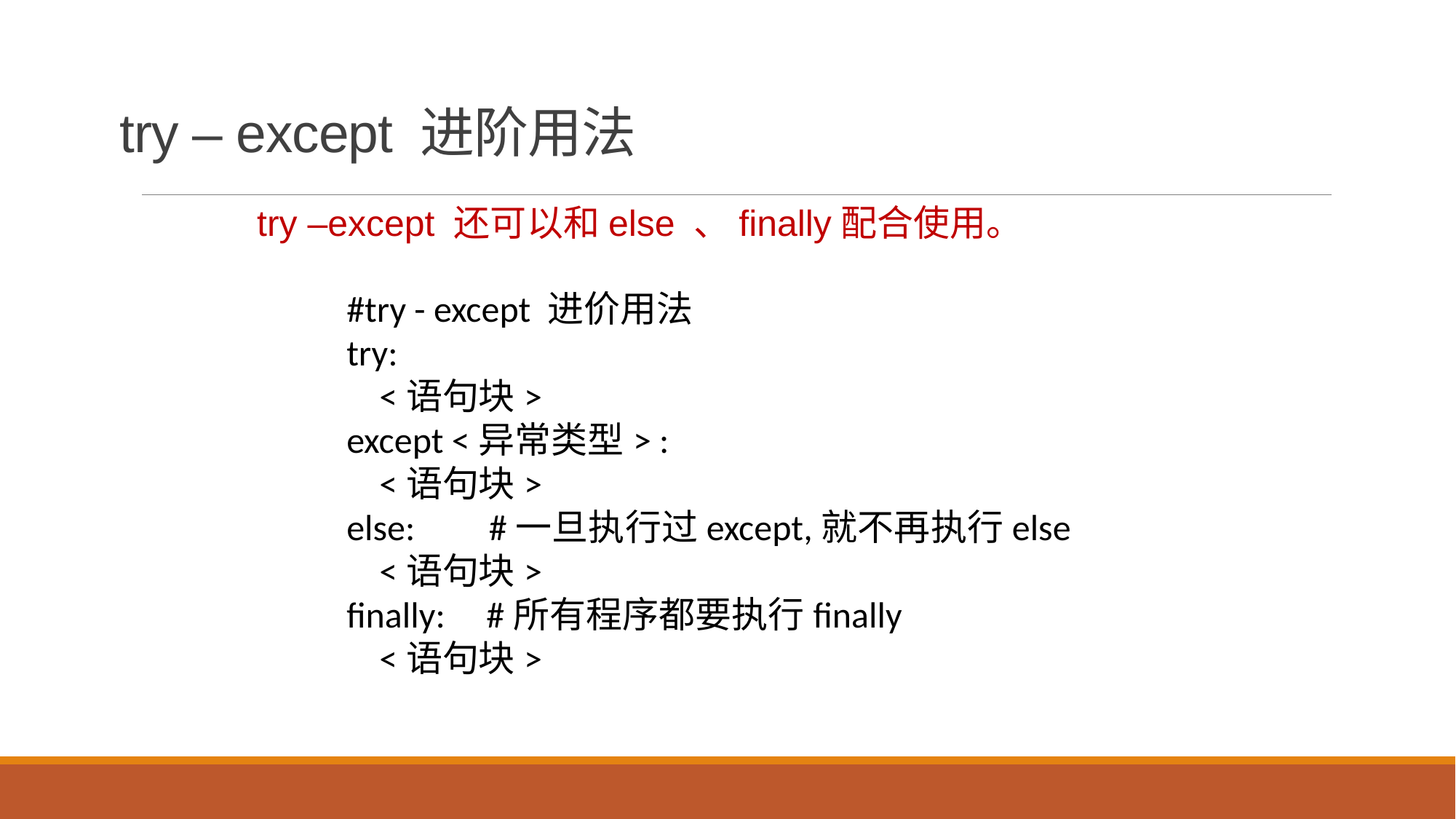

# try – except 进阶用法
try –except 还可以和else 、finally配合使用。
#try - except 进价用法
try:
    <语句块>
except <异常类型> :
    <语句块>
else:         #一旦执行过except,就不再执行else
    <语句块>
finally:     #所有程序都要执行finally
    <语句块>